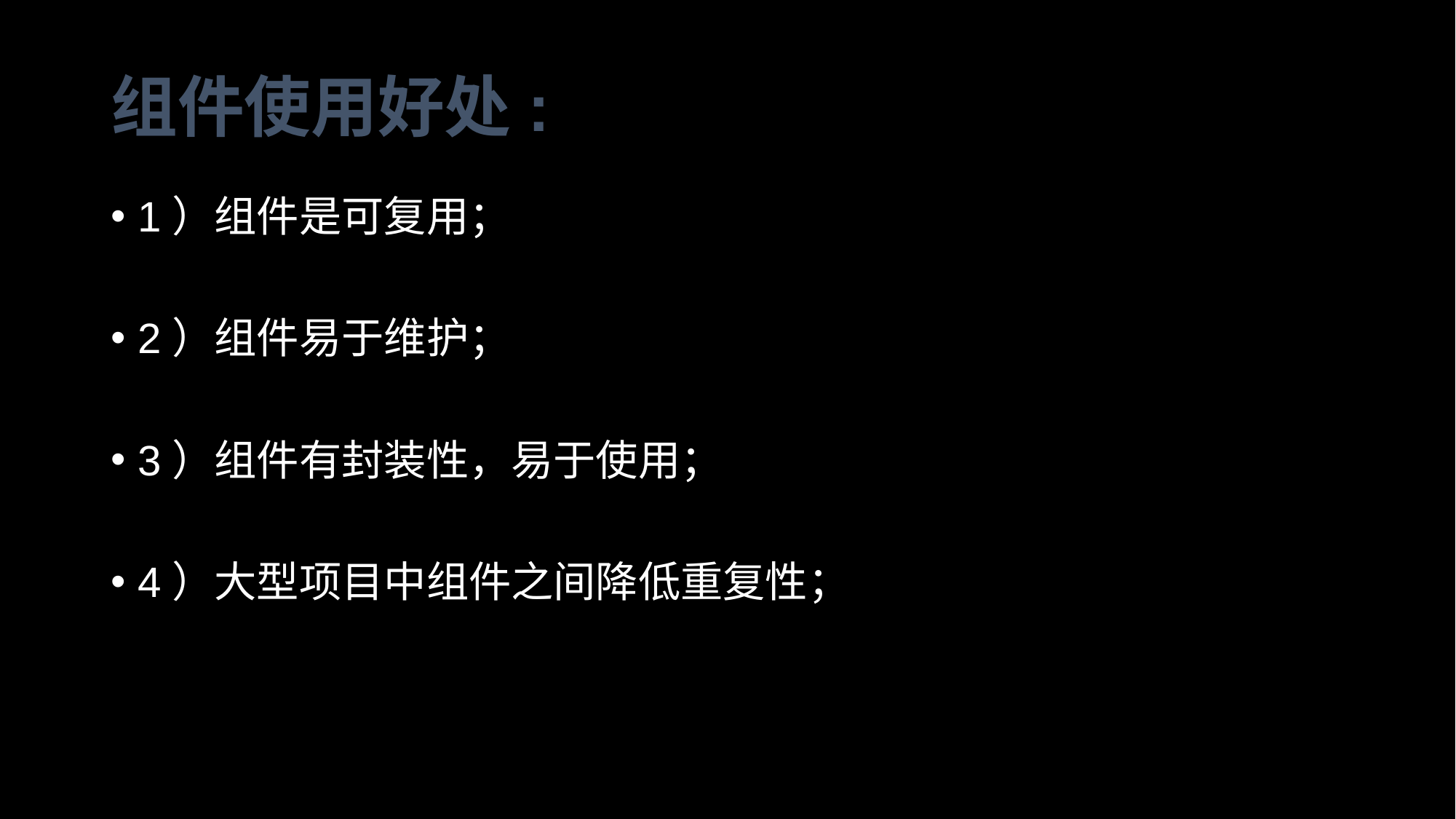

# 组件使用好处:
1）组件是可复用；

2）组件易于维护；

3）组件有封装性，易于使用；

4）大型项目中组件之间降低重复性；